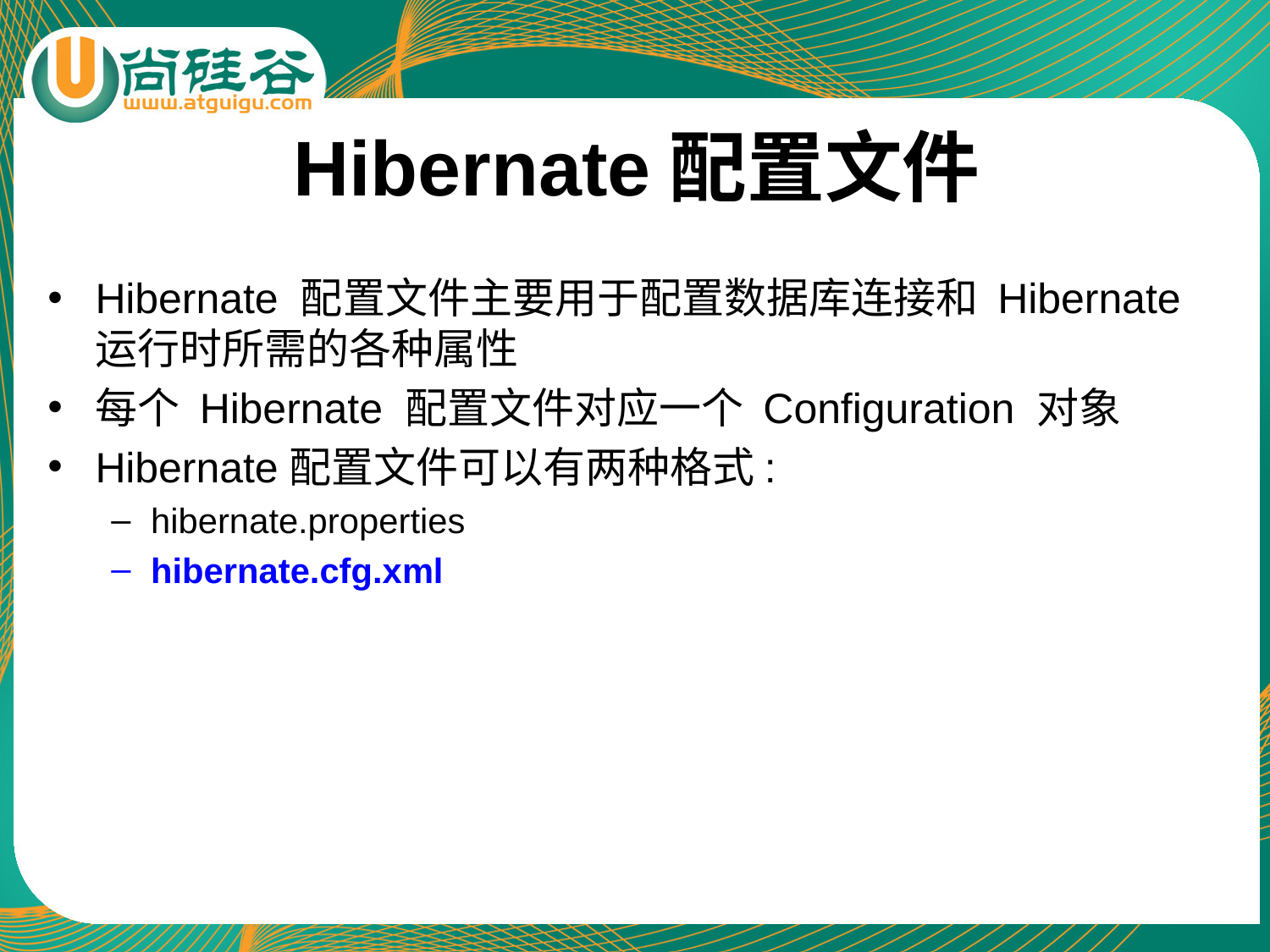

# Hibernate配置文件
Hibernate 配置文件主要用于配置数据库连接和 Hibernate 运行时所需的各种属性
每个 Hibernate 配置文件对应一个 Configuration 对象
Hibernate配置文件可以有两种格式:
hibernate.properties
hibernate.cfg.xml